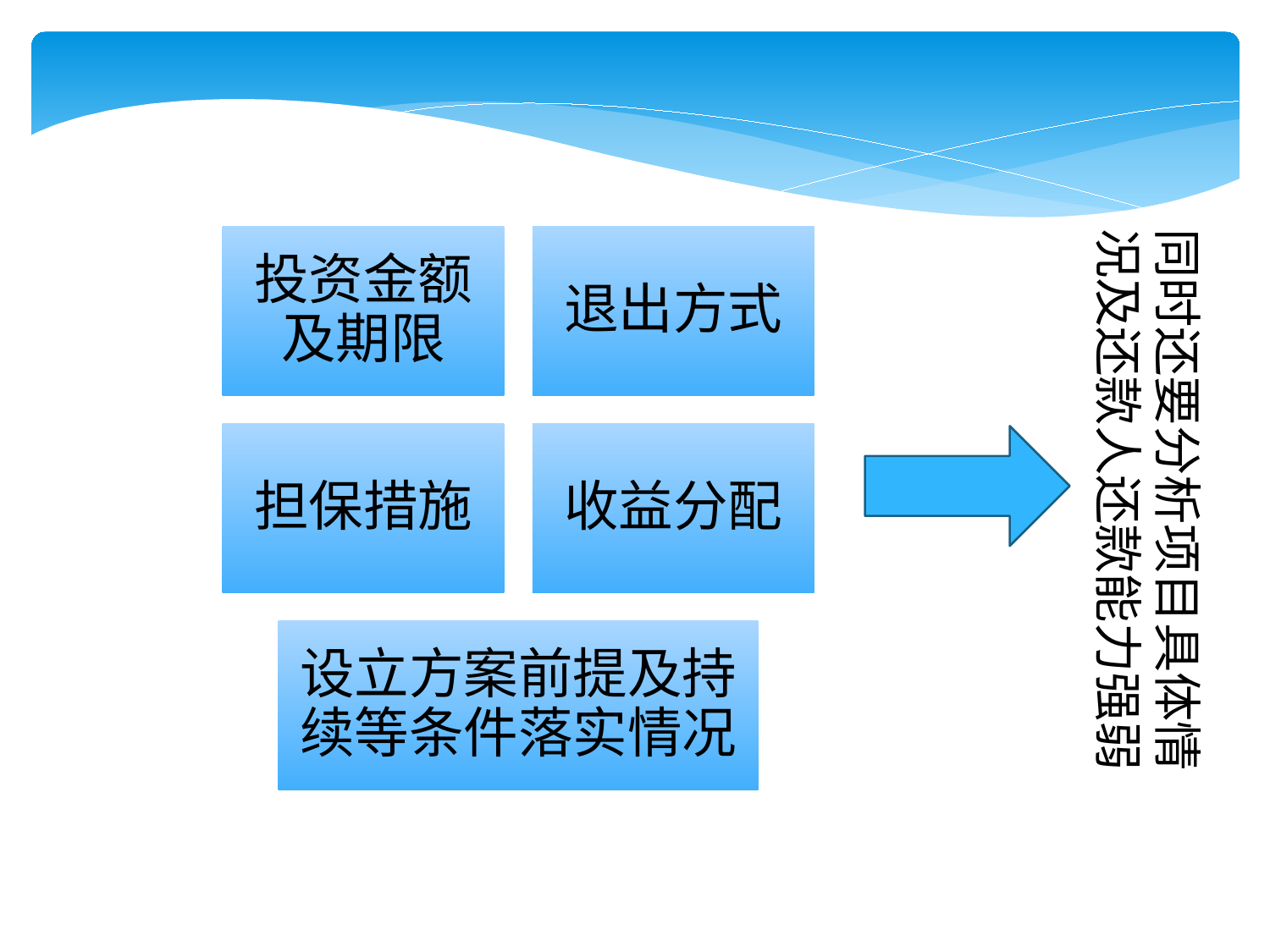

同时还要分析项目具体情况及还款人还款能力强弱
投资金额及期限
退出方式
担保措施
收益分配
设立方案前提及持续等条件落实情况